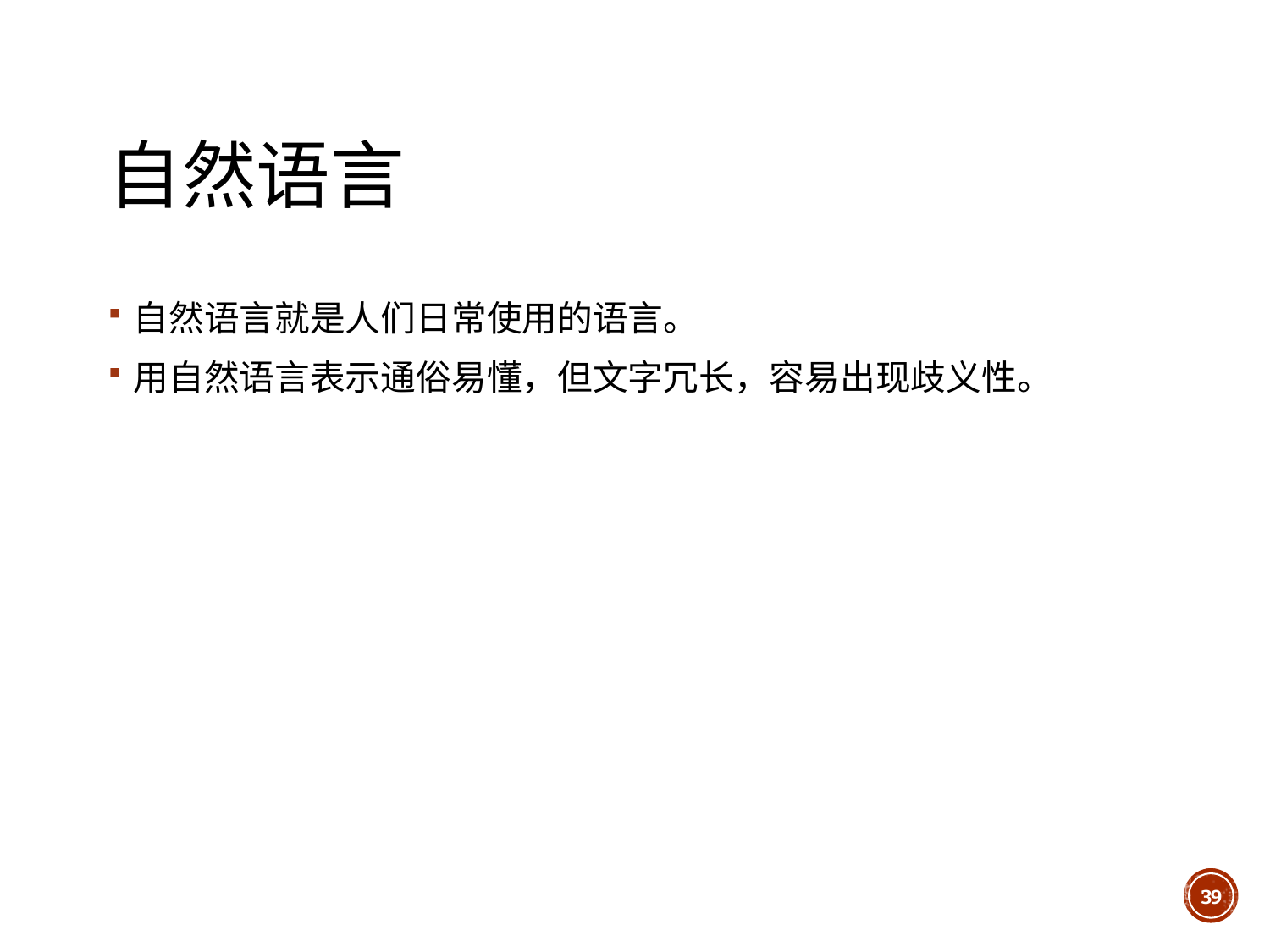

# 自然语言
自然语言就是人们日常使用的语言。
用自然语言表示通俗易懂，但文字冗长，容易出现歧义性。

39